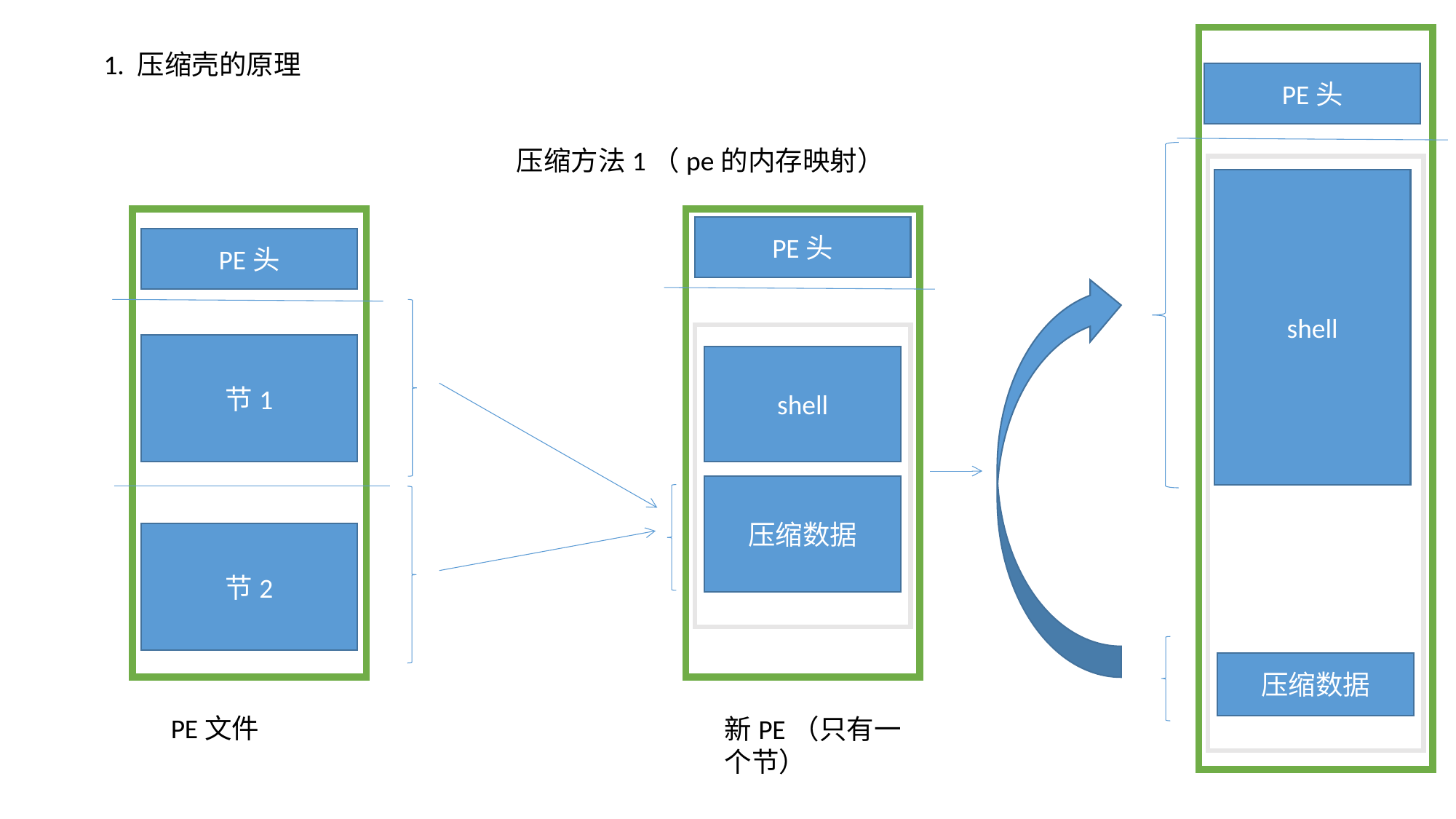

1. 压缩壳的原理
PE头
压缩方法1（pe的内存映射）

shell

PE头
PE头

节1
shell
压缩数据

节2

压缩数据
PE文件
新PE（只有一个节）